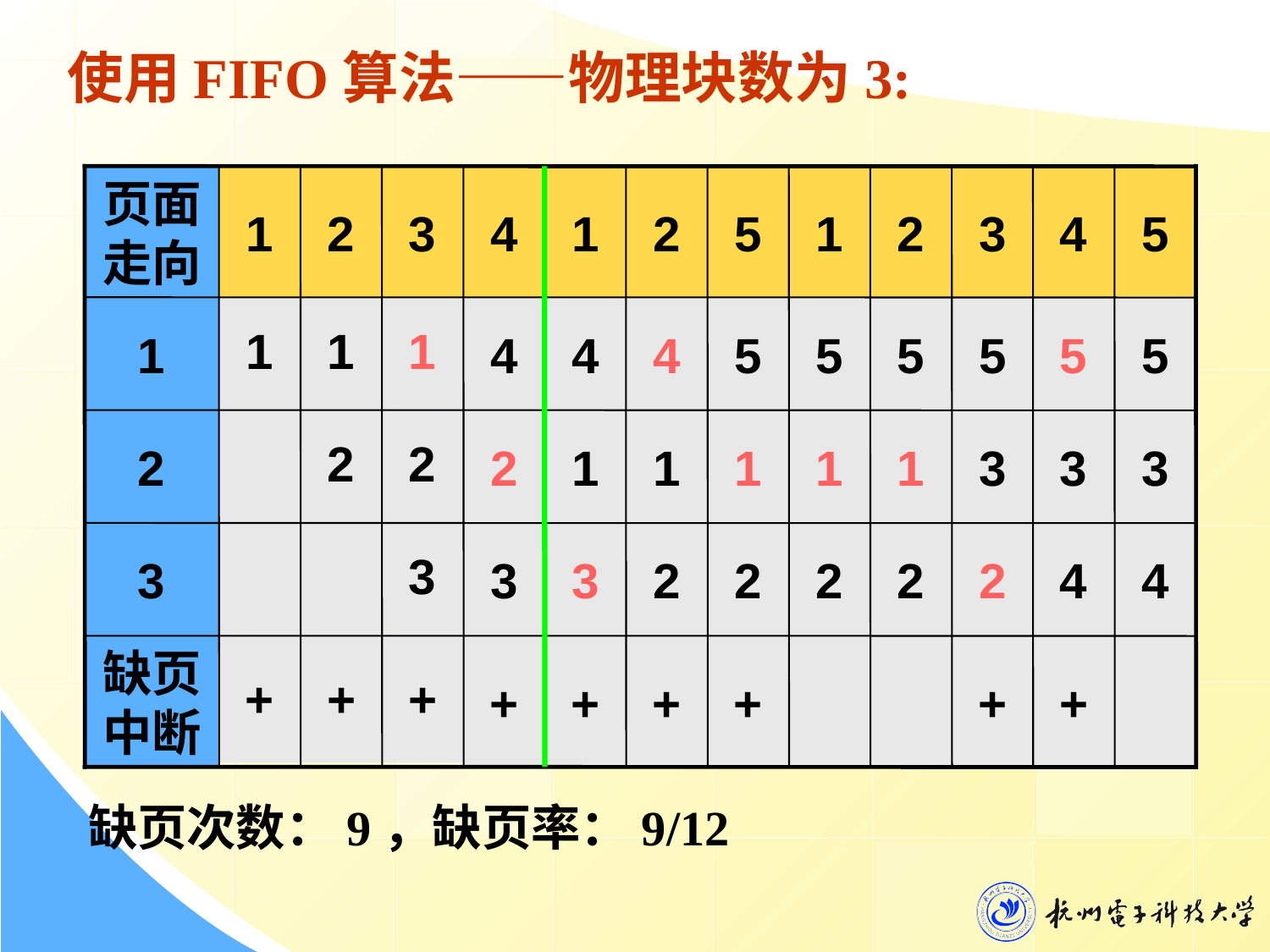

使用FIFO算法——物理块数为3:
页面走向

1

2

3

4

1

2

5

1

2

3

4

5

1

+
1
2

+
1
2
3
+
1

4
2
3
+
4
1
3
+
4
1
2
+
5
1
2
+
5
1
2

5
1
2

5
3
2
+
5
3
4
+
5
3
4

2

3

缺页中断

缺页次数：9，缺页率：9/12